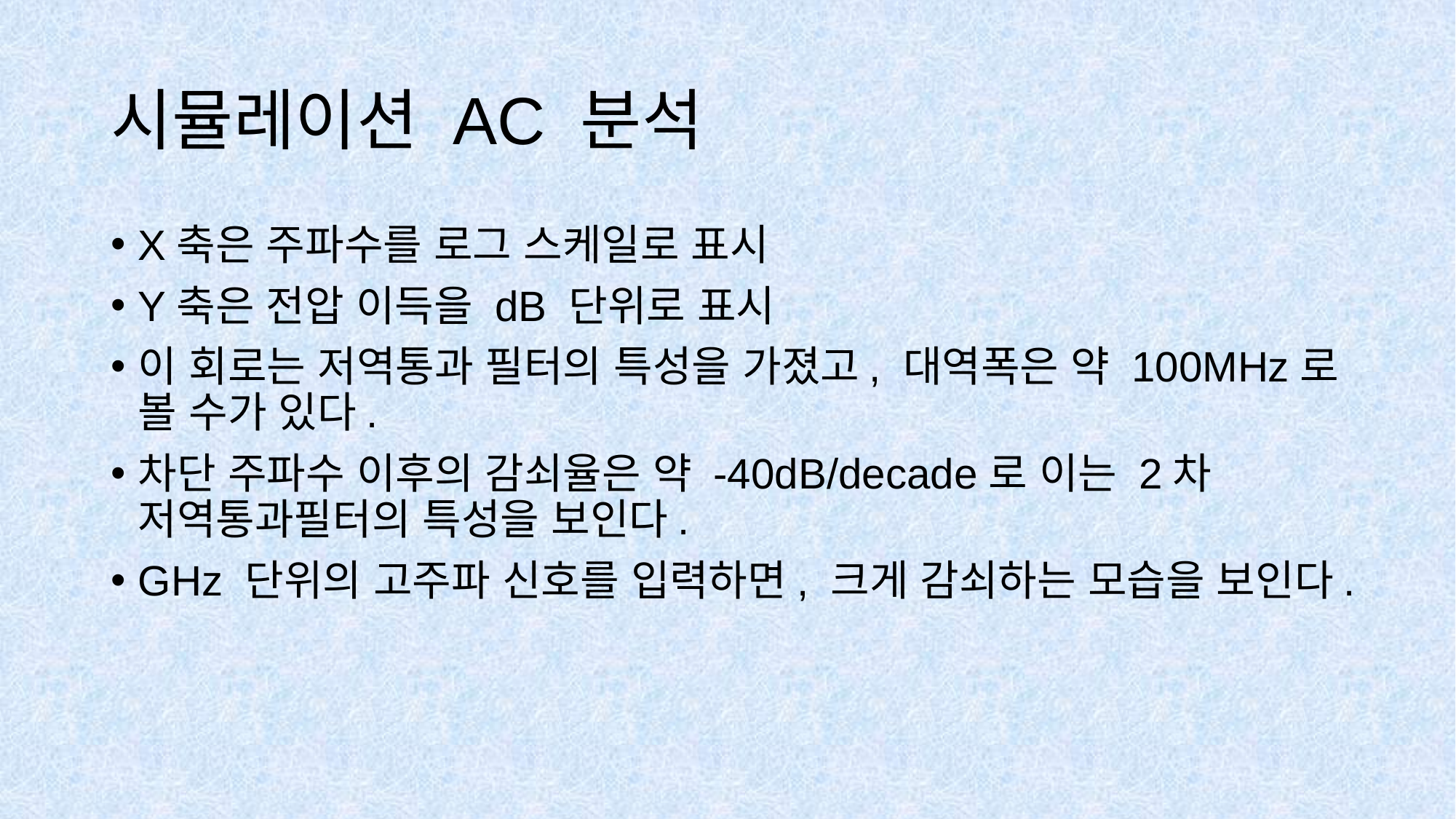

# 시뮬레이션 AC 분석
X축은 주파수를 로그 스케일로 표시
Y축은 전압 이득을 dB 단위로 표시
이 회로는 저역통과 필터의 특성을 가졌고, 대역폭은 약 100MHz로 볼 수가 있다.
차단 주파수 이후의 감쇠율은 약 -40dB/decade로 이는 2차 저역통과필터의 특성을 보인다.
GHz 단위의 고주파 신호를 입력하면, 크게 감쇠하는 모습을 보인다.